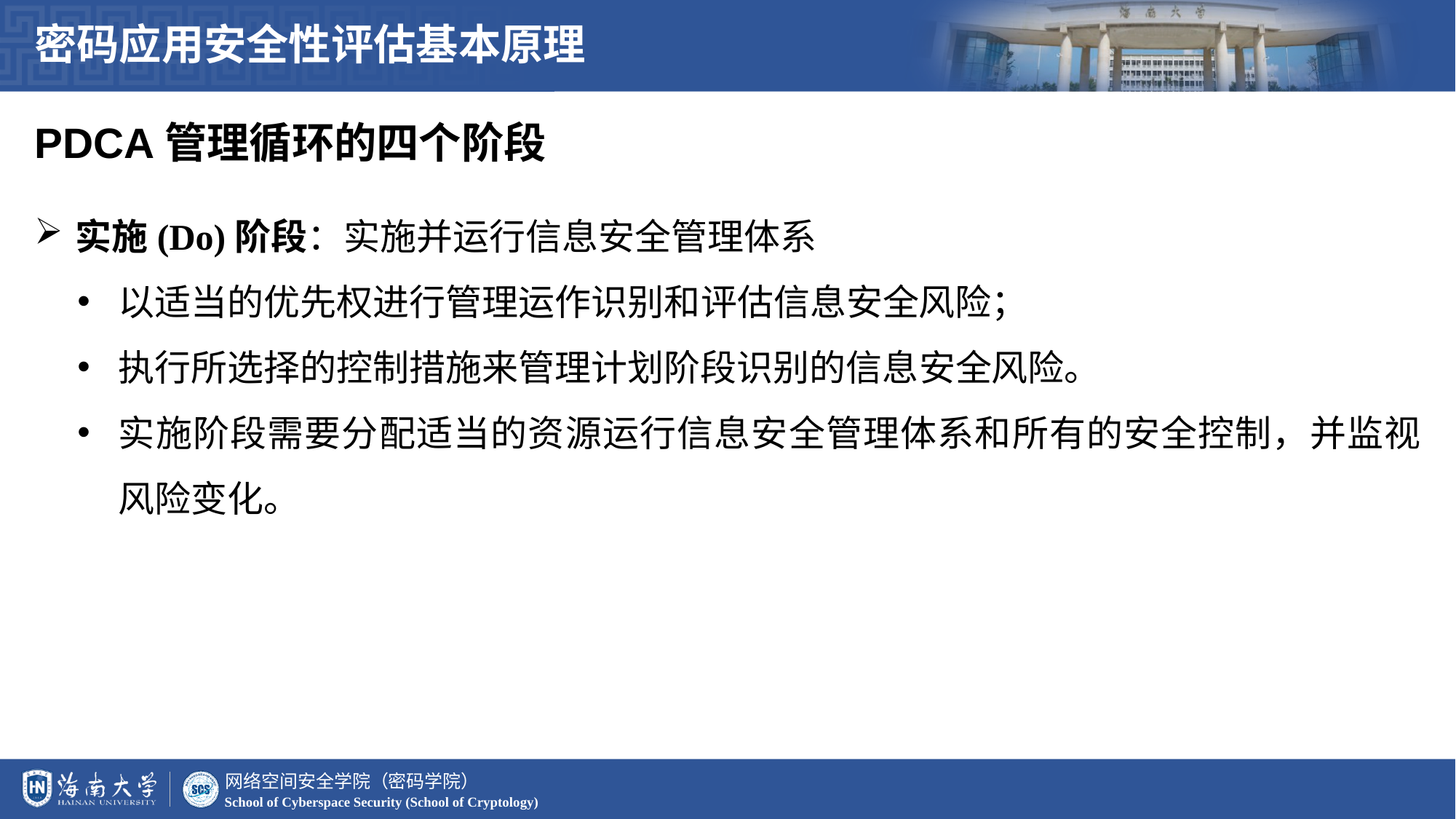

密码应用安全性评估基本原理
PDCA管理循环的四个阶段
实施(Do)阶段：实施并运行信息安全管理体系
以适当的优先权进行管理运作识别和评估信息安全风险；
执行所选择的控制措施来管理计划阶段识别的信息安全风险。
实施阶段需要分配适当的资源运行信息安全管理体系和所有的安全控制，并监视风险变化。
23